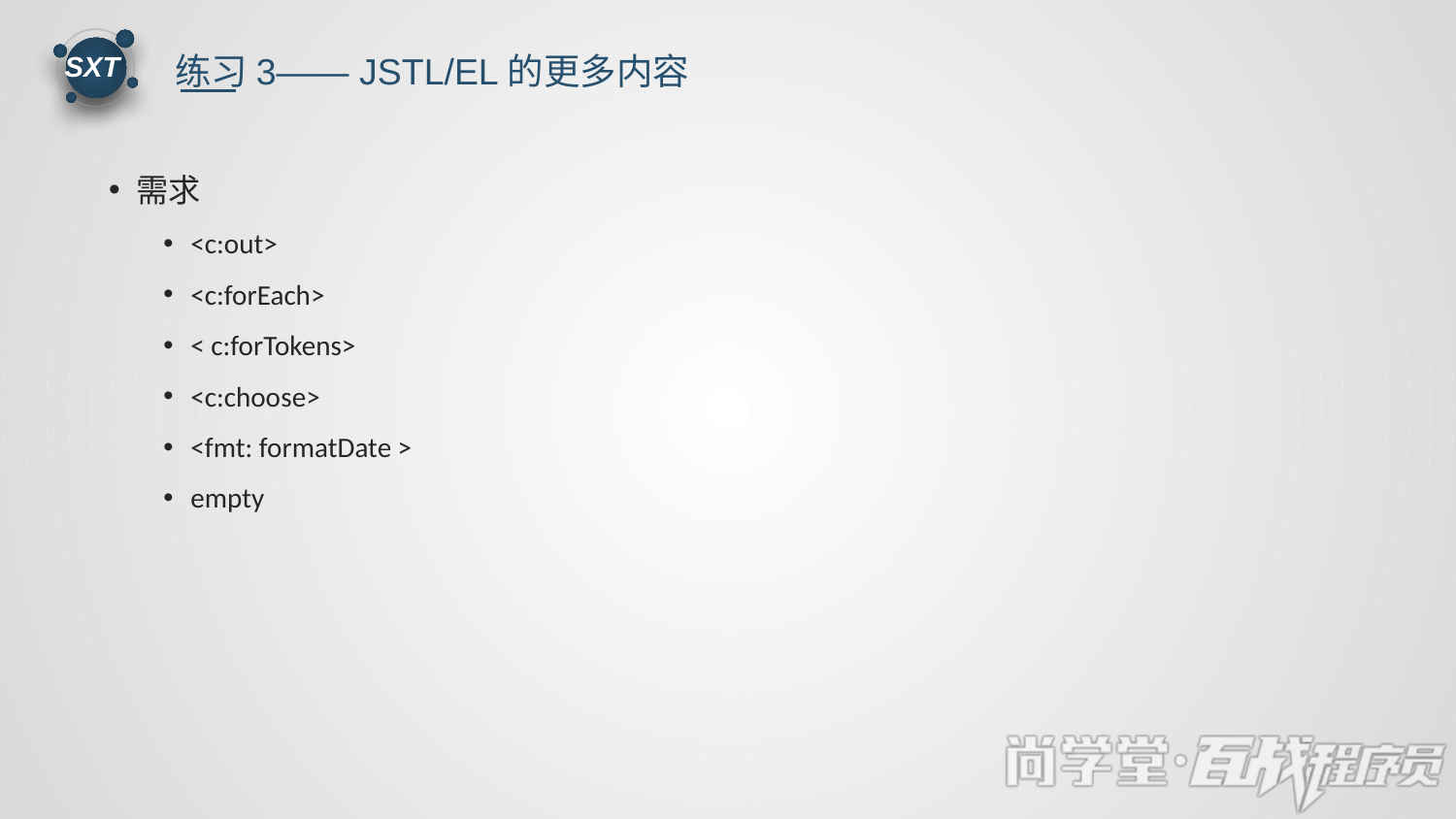

练习3—— JSTL/EL的更多内容
SXT
需求
<c:out>
<c:forEach>
< c:forTokens>
<c:choose>
<fmt: formatDate >
empty